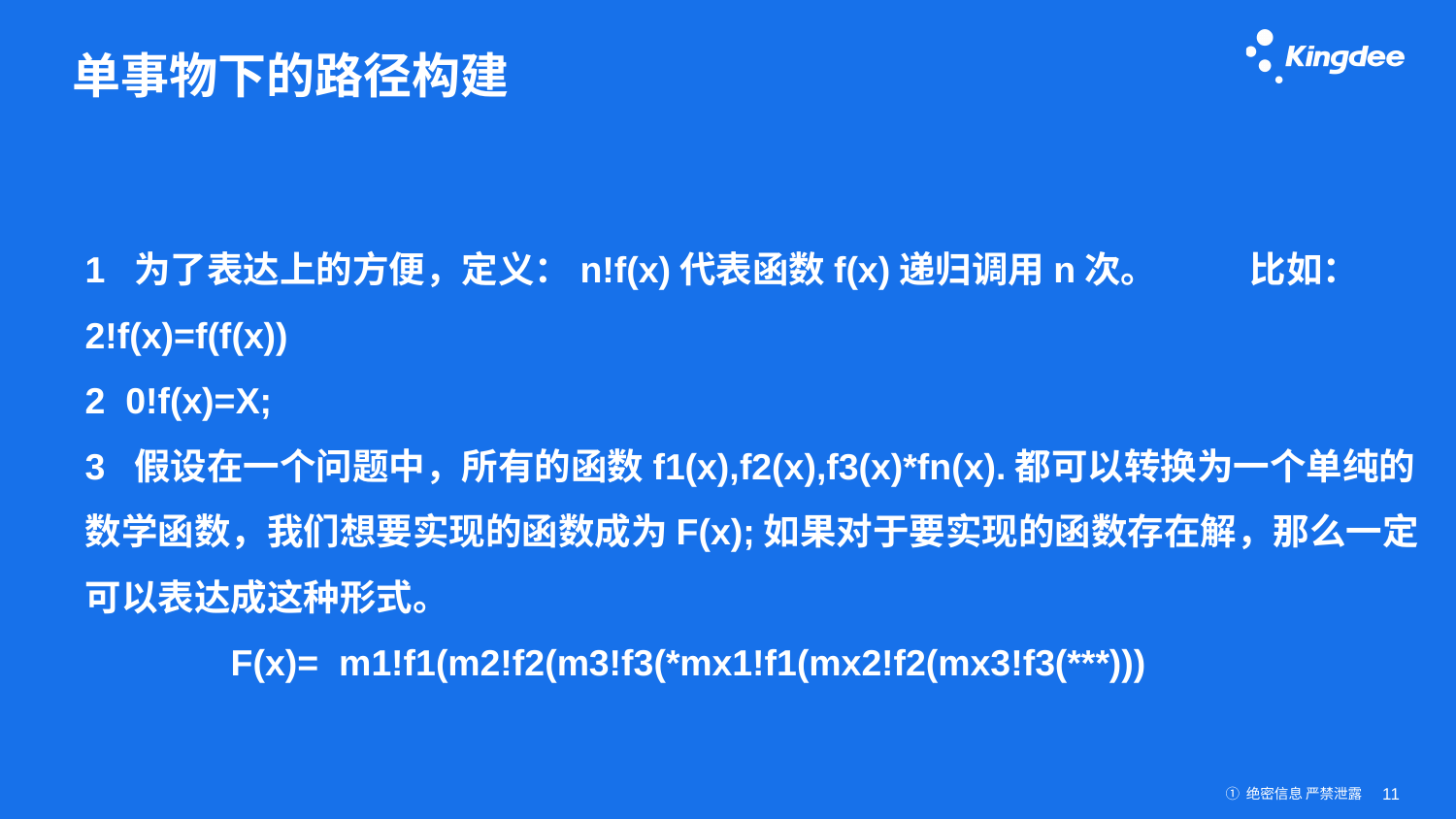

# 单事物下的路径构建
1  为了表达上的方便，定义：n!f(x)代表函数f(x)递归调用n次。	比如：	2!f(x)=f(f(x))
2  0!f(x)=X;
3  假设在一个问题中，所有的函数f1(x),f2(x),f3(x)*fn(x).都可以转换为一个单纯的数学函数，我们想要实现的函数成为F(x);如果对于要实现的函数存在解，那么一定可以表达成这种形式。
   	F(x)=  m1!f1(m2!f2(m3!f3(*mx1!f1(mx2!f2(mx3!f3(***)))